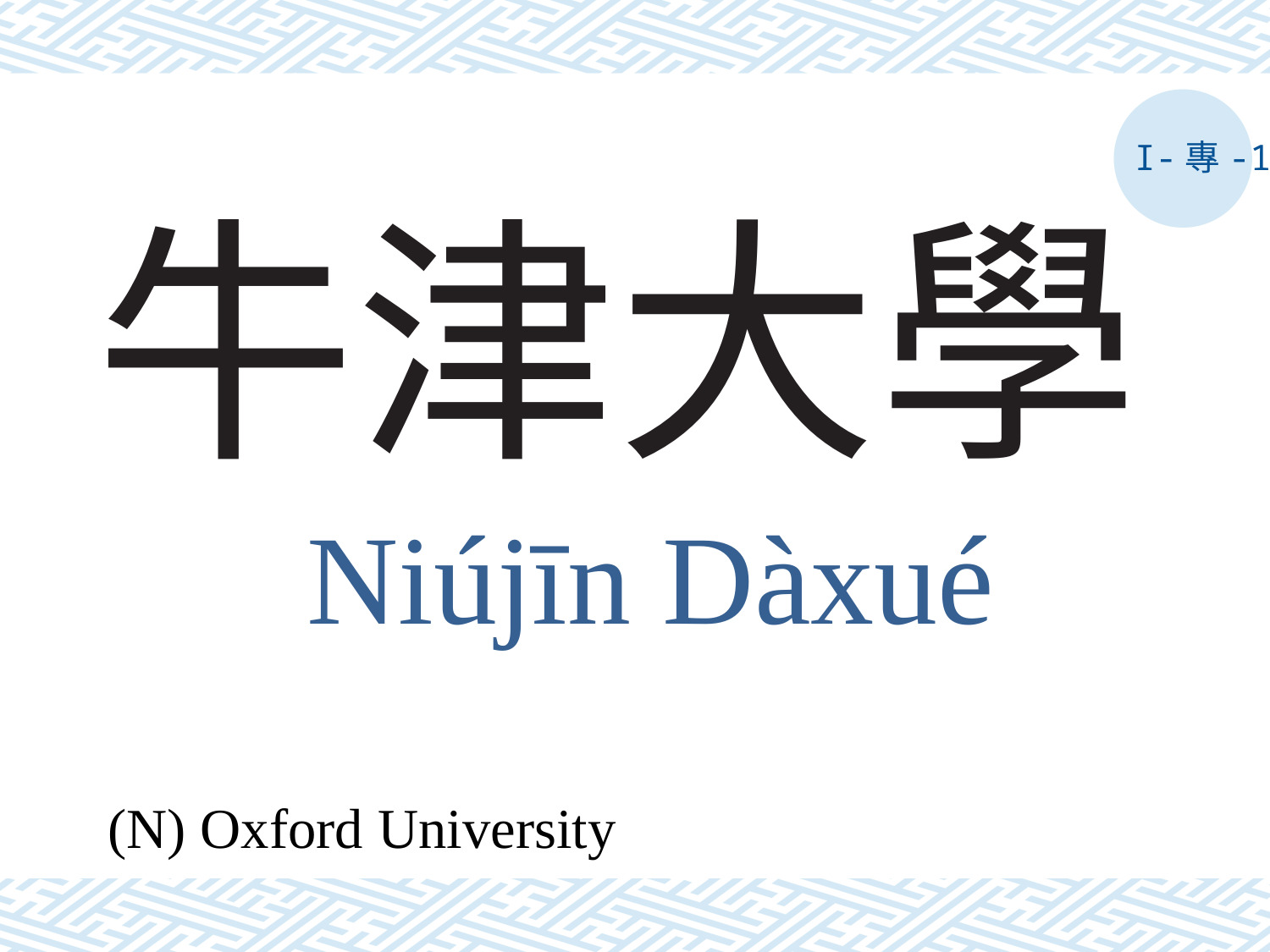

I-專-1

# 牛津大學
Niújīn Dàxué
(N) Oxford University